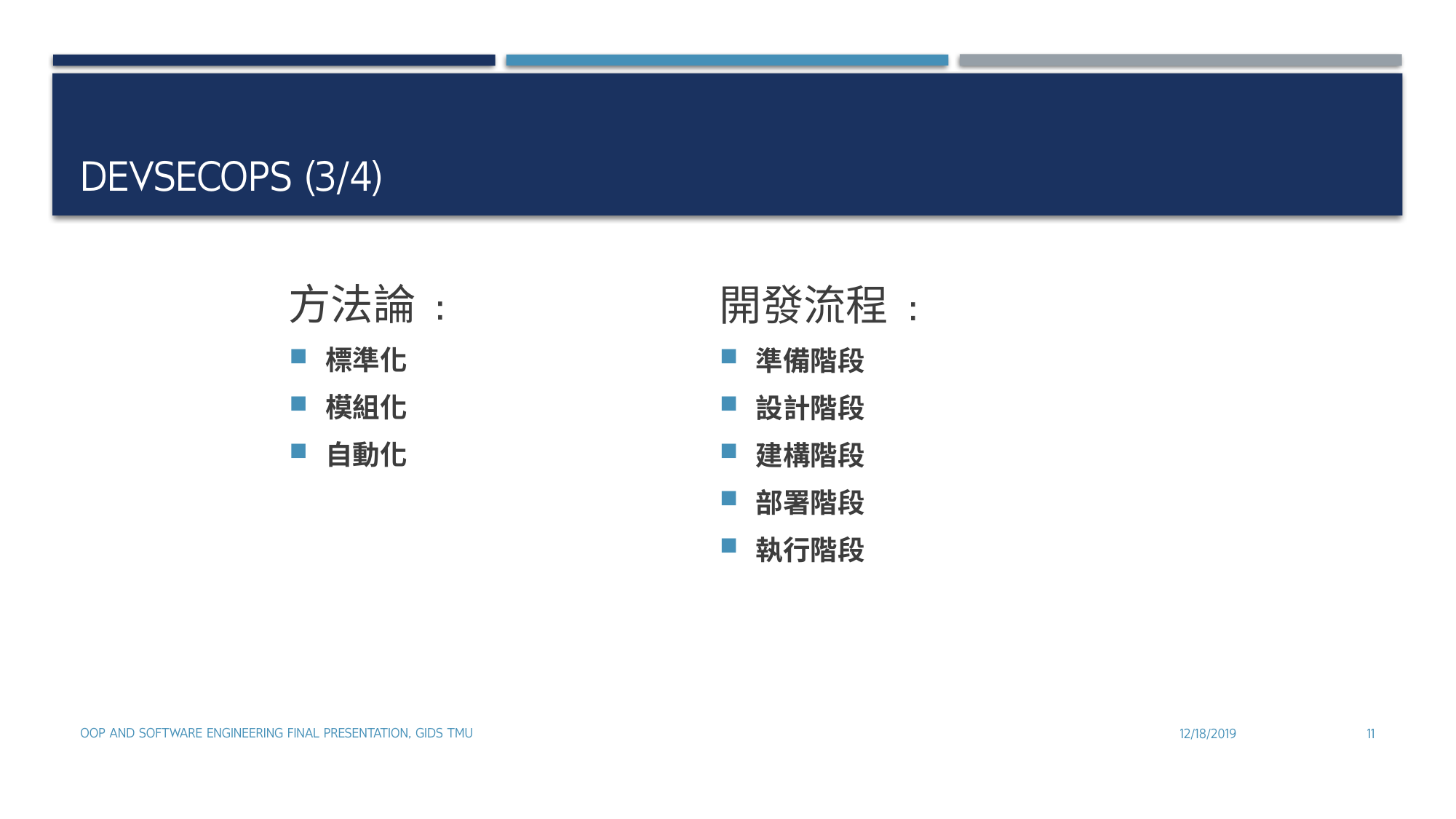

# DevSecOps (3/4)
方法論 :
標準化
模組化
自動化
開發流程 :
準備階段
設計階段
建構階段
部署階段
執行階段
OOP and Software engineering final presentation, GIDS TMU
12/18/2019
11